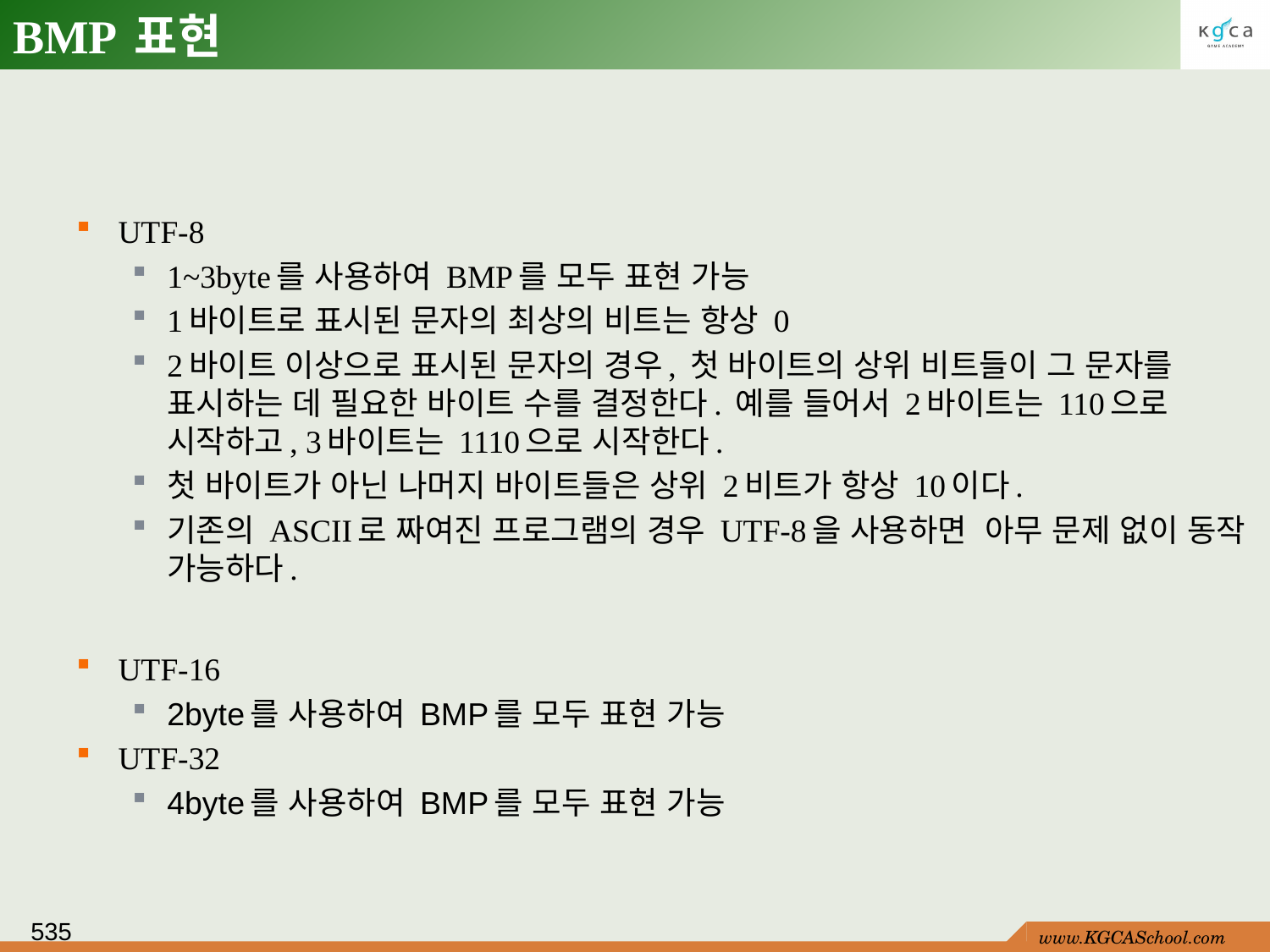

# BMP 표현
UTF-8
1~3byte를 사용하여 BMP를 모두 표현 가능
1바이트로 표시된 문자의 최상의 비트는 항상 0
2바이트 이상으로 표시된 문자의 경우, 첫 바이트의 상위 비트들이 그 문자를 표시하는 데 필요한 바이트 수를 결정한다. 예를 들어서 2바이트는 110으로 시작하고, 3바이트는 1110으로 시작한다.
첫 바이트가 아닌 나머지 바이트들은 상위 2비트가 항상 10이다.
기존의 ASCII로 짜여진 프로그램의 경우 UTF-8을 사용하면  아무 문제 없이 동작 가능하다.

UTF-16
2byte를 사용하여 BMP를 모두 표현 가능
UTF-32
4byte를 사용하여 BMP를 모두 표현 가능

535